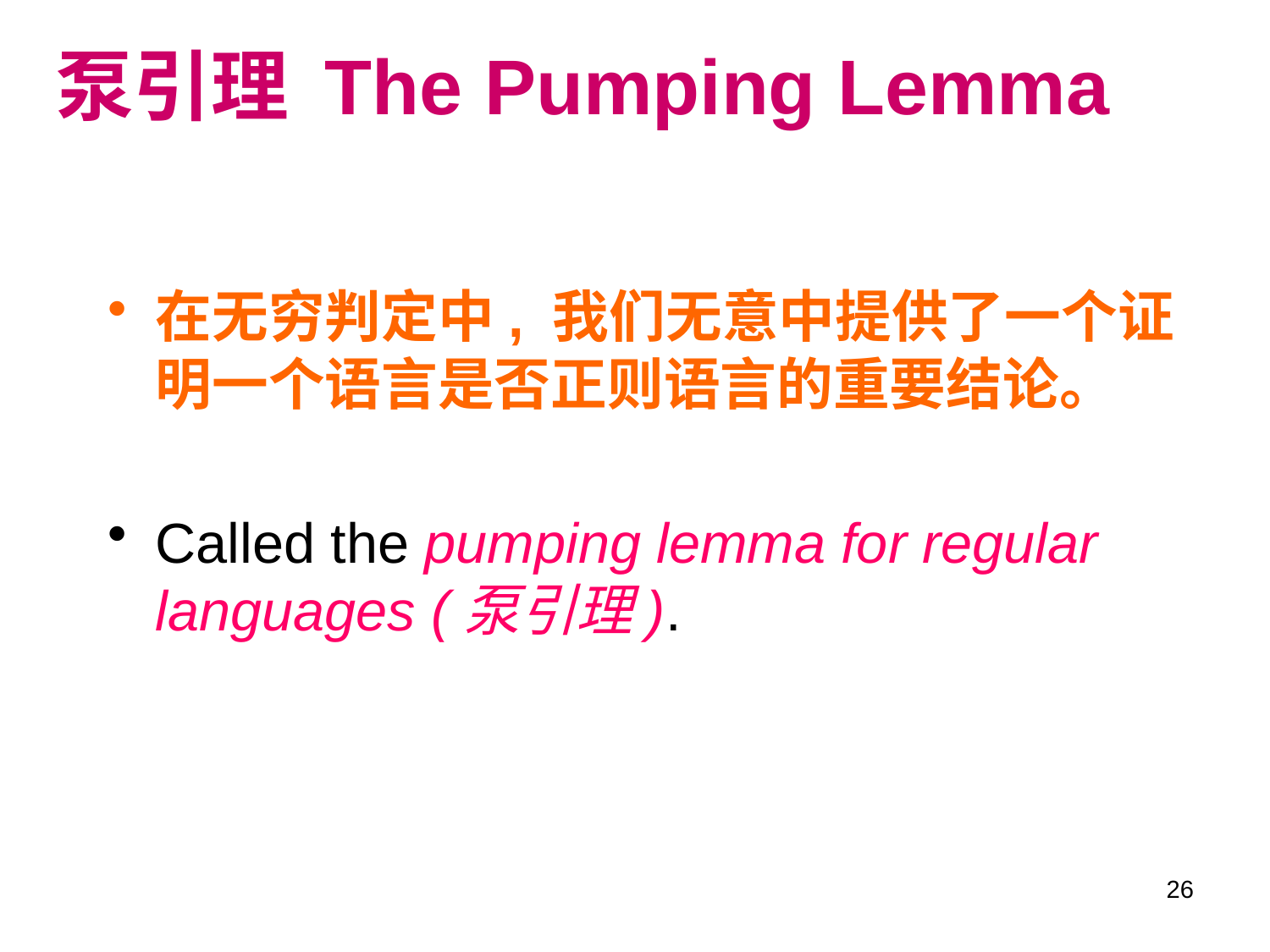

泵引理 The Pumping Lemma
在无穷判定中, 我们无意中提供了一个证明一个语言是否正则语言的重要结论。

Called the pumping lemma for regular languages (泵引理).
26